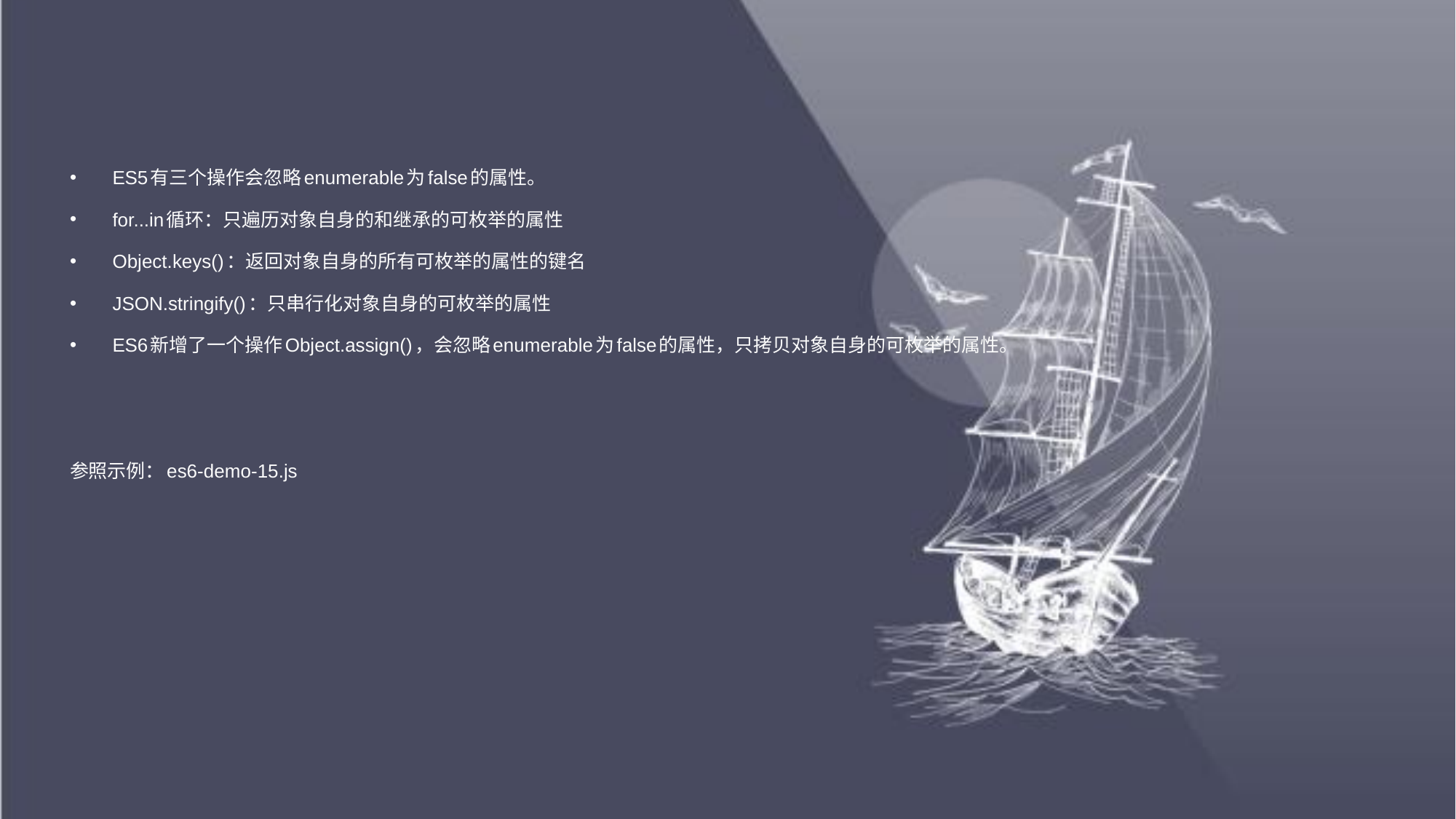

ES5有三个操作会忽略enumerable为false的属性。
for...in循环：只遍历对象自身的和继承的可枚举的属性
Object.keys()：返回对象自身的所有可枚举的属性的键名
JSON.stringify()：只串行化对象自身的可枚举的属性
ES6新增了一个操作Object.assign()，会忽略enumerable为false的属性，只拷贝对象自身的可枚举的属性。

参照示例：es6-demo-15.js